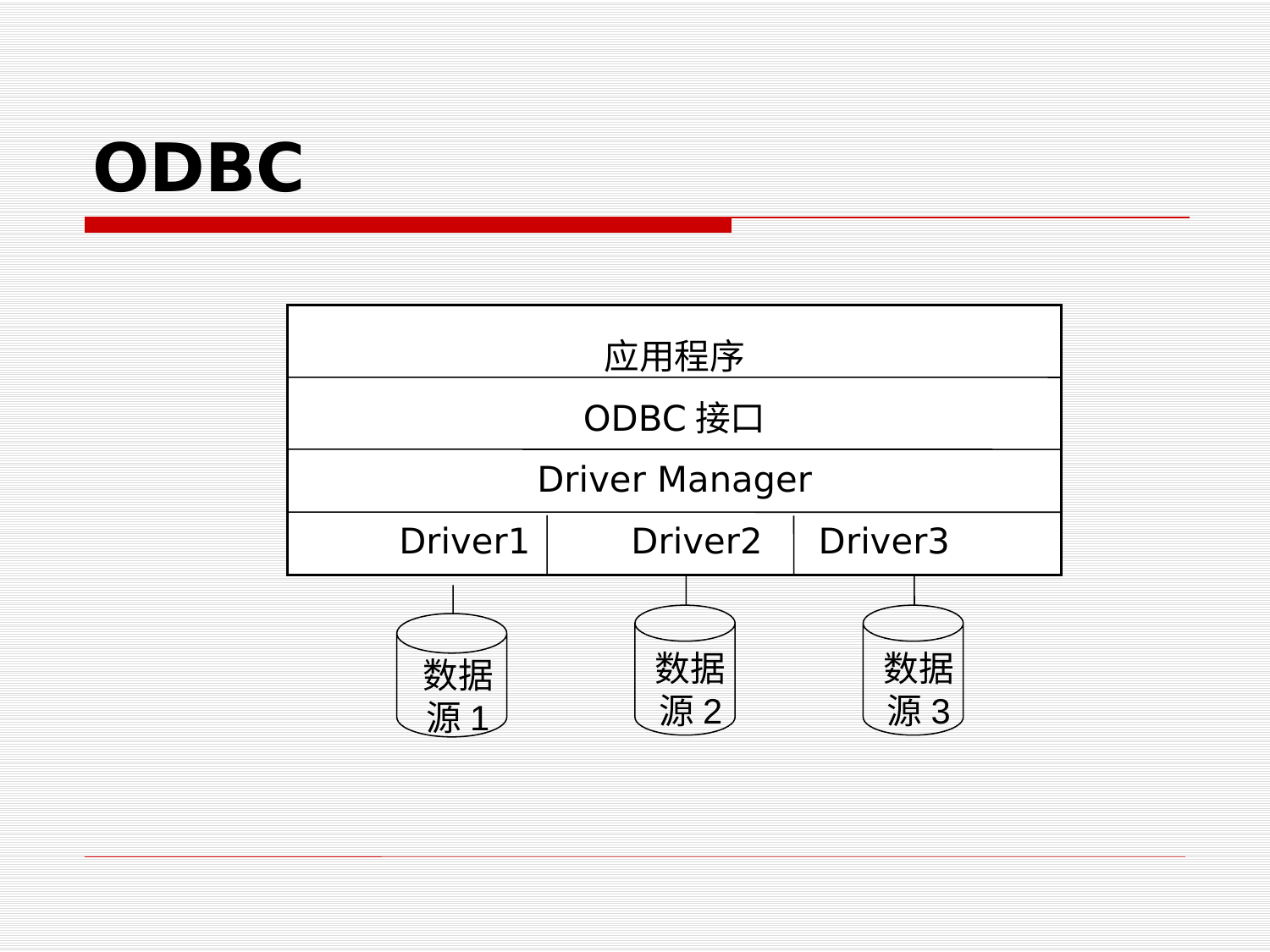

# ODBC
应用程序
ODBC接口
Driver Manager
Driver1         Driver2     Driver3

数据源2

数据源3

数据源1